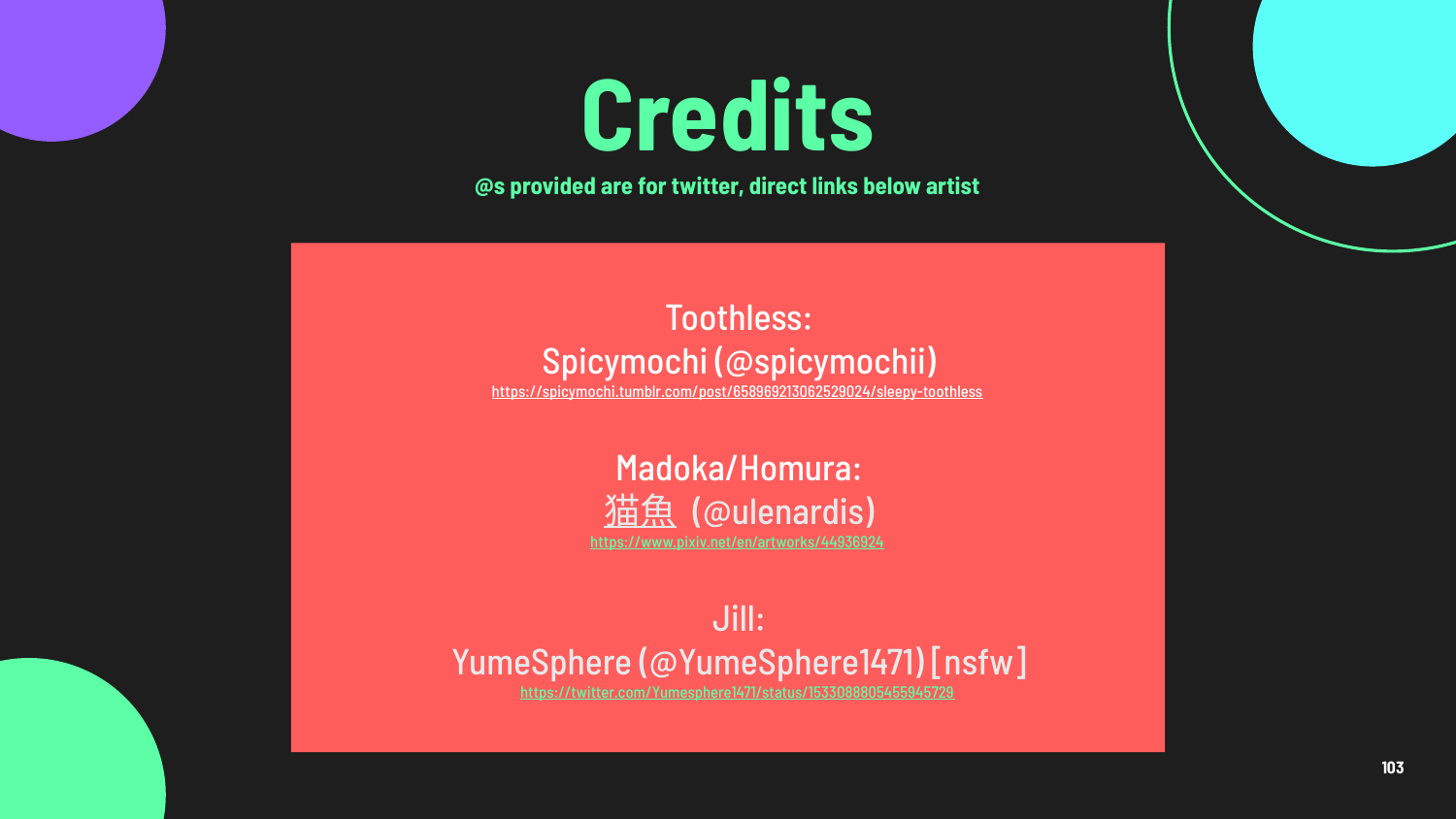

Credits
@s provided are for twitter, direct links below artist
Toothless:
Spicymochi (@spicymochii)
https://spicymochi.tumblr.com/post/658969213062529024/sleepy-toothless

Madoka/Homura:
猫魚 (@ulenardis)
https://www.pixiv.net/en/artworks/44936924

Jill:
YumeSphere (@YumeSphere1471) [nsfw]
https://twitter.com/Yumesphere1471/status/1533088805455945729
103